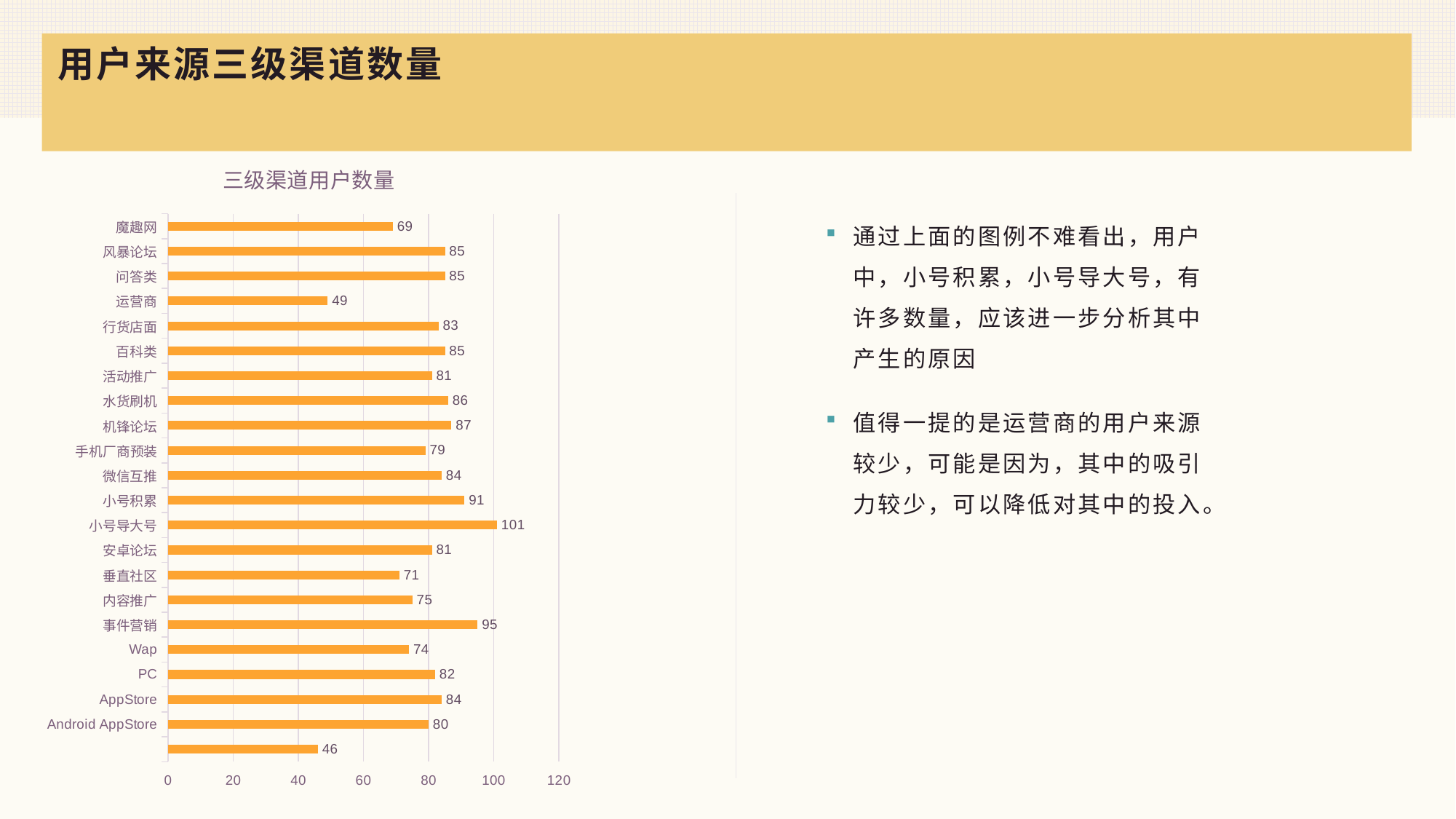

# 用户来源三级渠道数量

### Chart: 三级渠道用户数量

| Category | 用户名称 |
|---|---|
|  | 46.0 |
| Android AppStore | 80.0 |
| AppStore | 84.0 |
| PC | 82.0 |
| Wap | 74.0 |
| 事件营销 | 95.0 |
| 内容推广 | 75.0 |
| 垂直社区 | 71.0 |
| 安卓论坛 | 81.0 |
| 小号导大号 | 101.0 |
| 小号积累 | 91.0 |
| 微信互推 | 84.0 |
| 手机厂商预装 | 79.0 |
| 机锋论坛 | 87.0 |
| 水货刷机 | 86.0 |
| 活动推广 | 81.0 |
| 百科类 | 85.0 |
| 行货店面 | 83.0 |
| 运营商 | 49.0 |
| 问答类 | 85.0 |
| 风暴论坛 | 85.0 |
| 魔趣网 | 69.0 |
通过上面的图例不难看出，用户中，小号积累，小号导大号，有许多数量，应该进一步分析其中产生的原因
值得一提的是运营商的用户来源较少，可能是因为，其中的吸引力较少，可以降低对其中的投入。